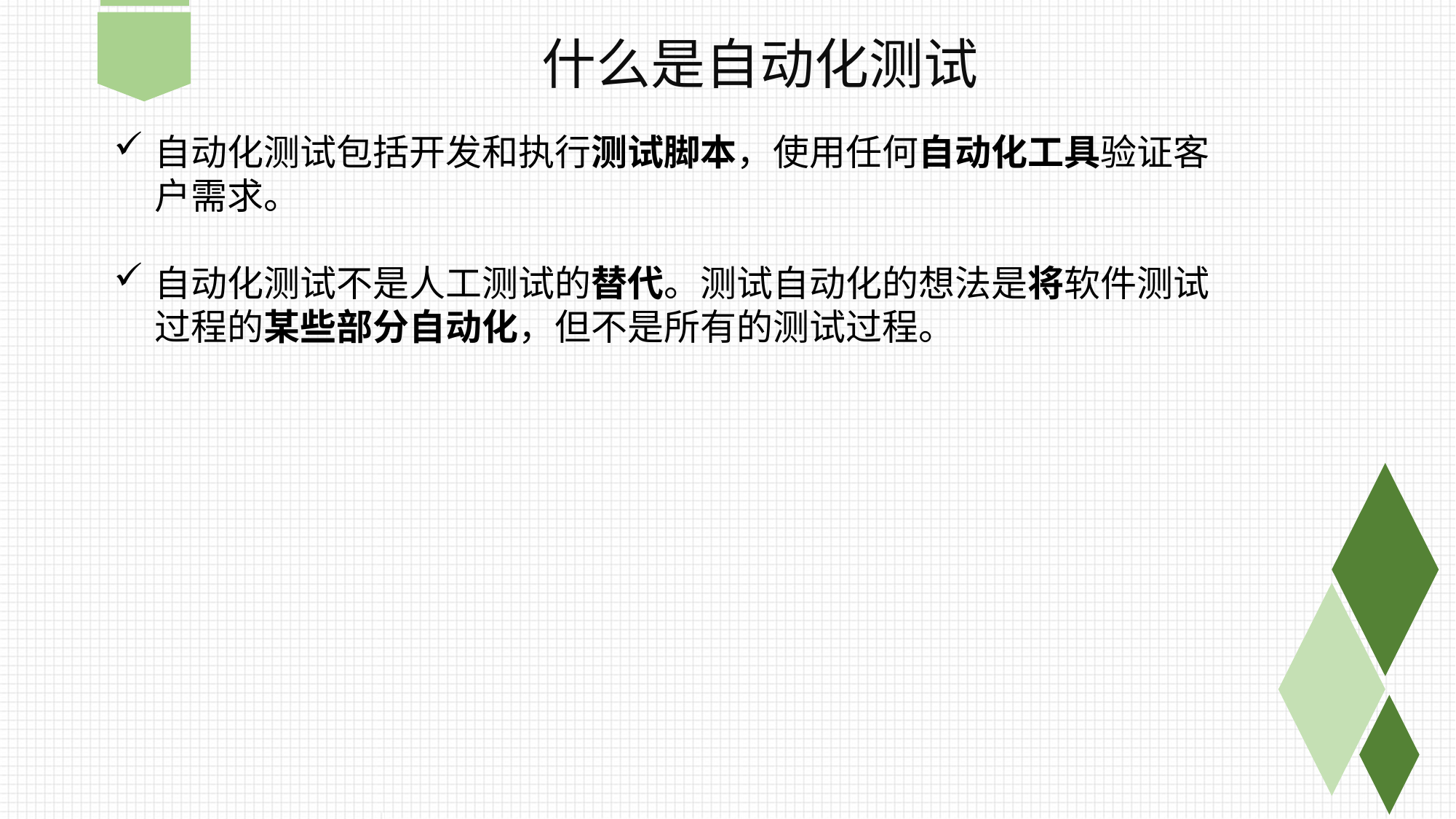

什么是自动化测试
自动化测试包括开发和执行测试脚本，使用任何自动化工具验证客户需求。

自动化测试不是人工测试的替代。测试自动化的想法是将软件测试过程的某些部分自动化，但不是所有的测试过程。

20